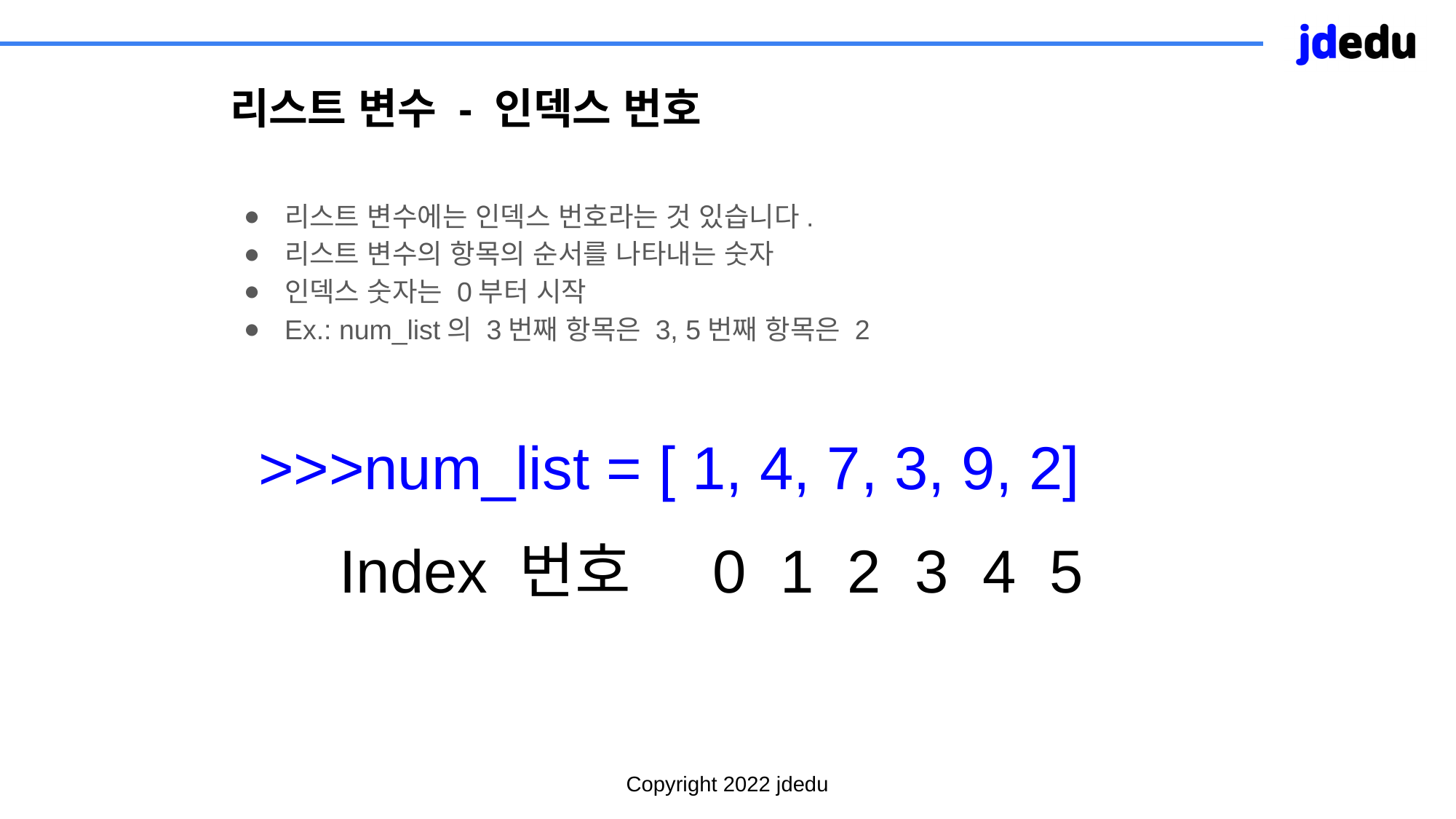

# 리스트 변수 - 인덱스 번호
리스트 변수에는 인덱스 번호라는 것 있습니다.
리스트 변수의 항목의 순서를 나타내는 숫자
인덱스 숫자는 0부터 시작
Ex.: num_list의 3번째 항목은 3, 5번째 항목은 2
>>>num_list = [ 1, 4, 7, 3, 9, 2]
Index 번호    0  1  2  3  4  5